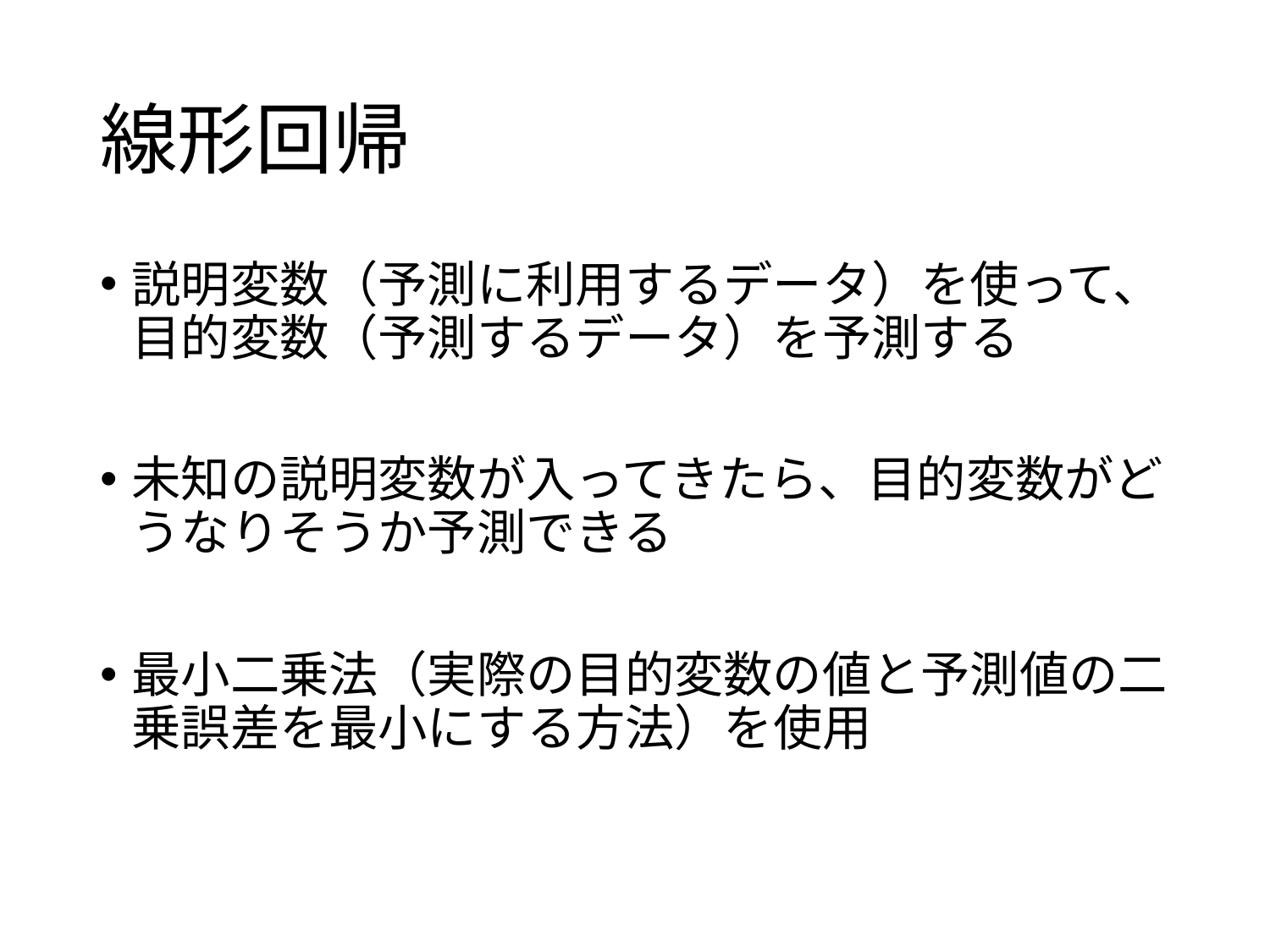

# 線形回帰
説明変数（予測に利用するデータ）を使って、目的変数（予測するデータ）を予測する

未知の説明変数が入ってきたら、目的変数がどうなりそうか予測できる

最小二乗法（実際の目的変数の値と予測値の二乗誤差を最小にする方法）を使用